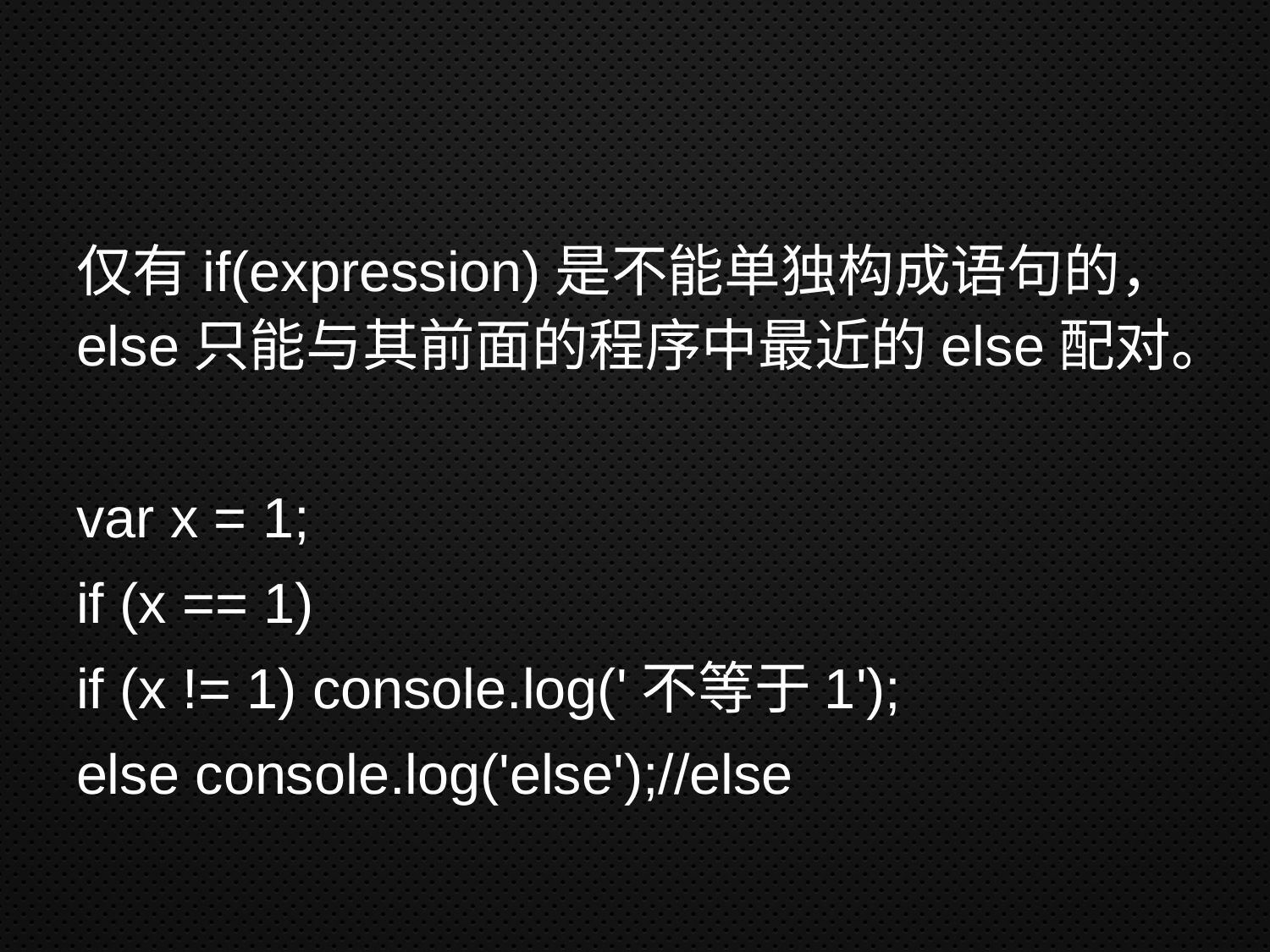

#
仅有if(expression)是不能单独构成语句的，else只能与其前面的程序中最近的else配对。

var x = 1;
if (x == 1)
if (x != 1) console.log('不等于1');
else console.log('else');//else